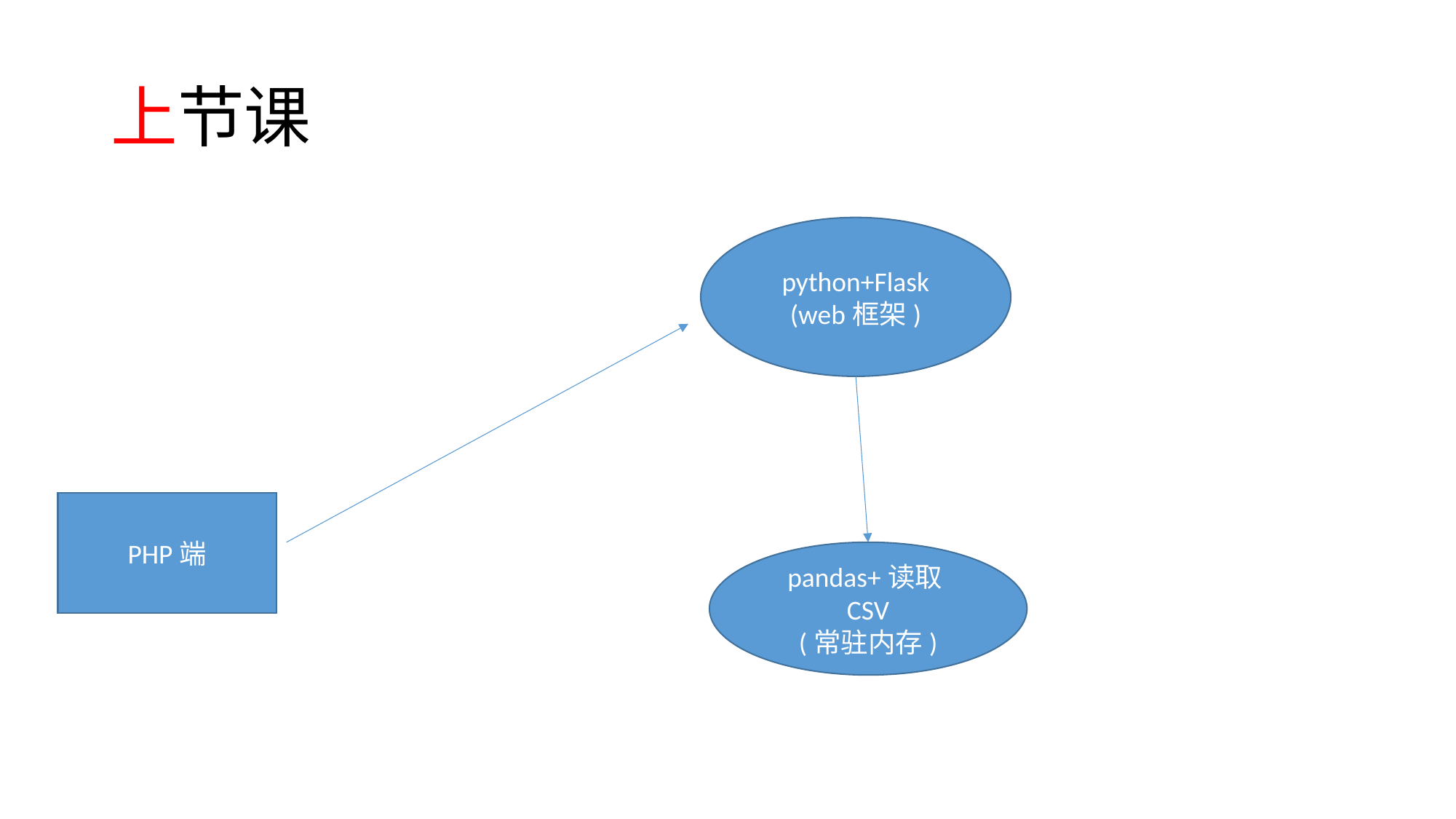

# 上节课
python+Flask
(web框架)
PHP端
pandas+读取CSV
(常驻内存)